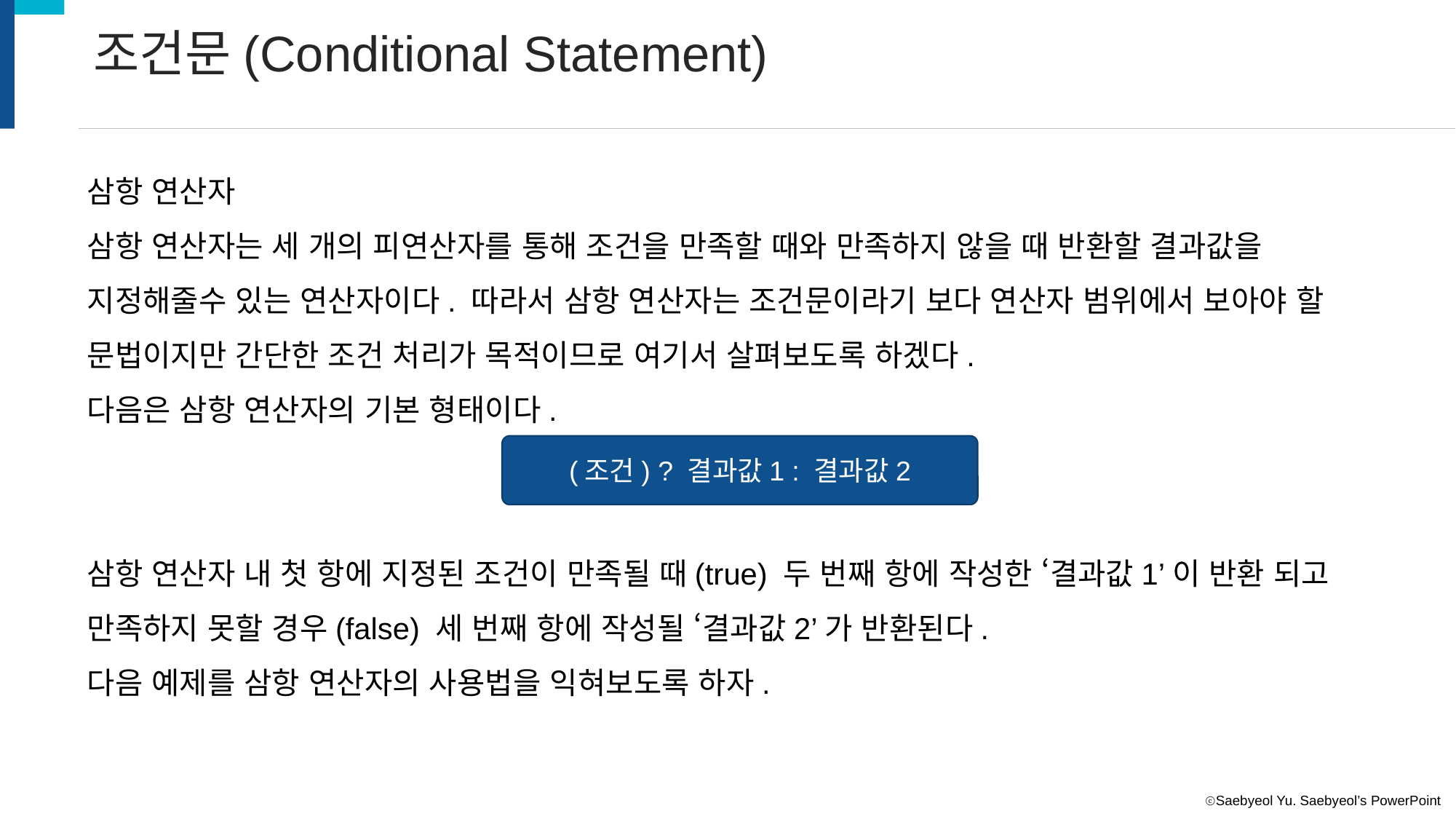

조건문(Conditional Statement)
삼항 연산자
삼항 연산자는 세 개의 피연산자를 통해 조건을 만족할 때와 만족하지 않을 때 반환할 결과값을 지정해줄수 있는 연산자이다. 따라서 삼항 연산자는 조건문이라기 보다 연산자 범위에서 보아야 할 문법이지만 간단한 조건 처리가 목적이므로 여기서 살펴보도록 하겠다.
다음은 삼항 연산자의 기본 형태이다.

삼항 연산자 내 첫 항에 지정된 조건이 만족될 때(true) 두 번째 항에 작성한 ‘결과값1’이 반환 되고 만족하지 못할 경우(false) 세 번째 항에 작성될 ‘결과값2’가 반환된다.
다음 예제를 삼항 연산자의 사용법을 익혀보도록 하자.
(조건) ? 결과값1 : 결과값2